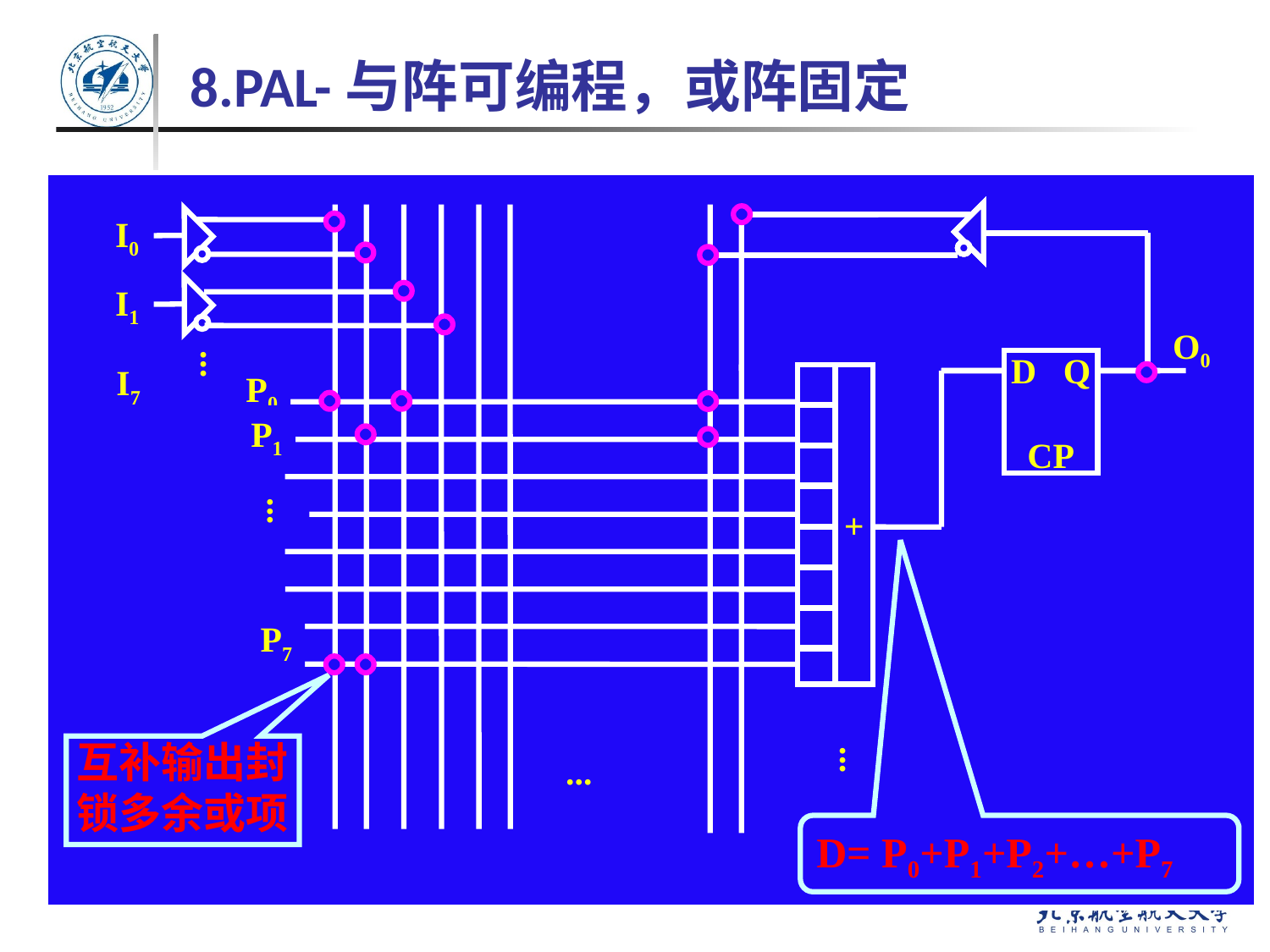

# 8.PAL-与阵可编程，或阵固定

I0

I1

O0

...
D   Q

CP
I7
P0

+

P1

...
P7

...
...
互补输出封锁多余或项
D= P0+P1+P2+…+P7